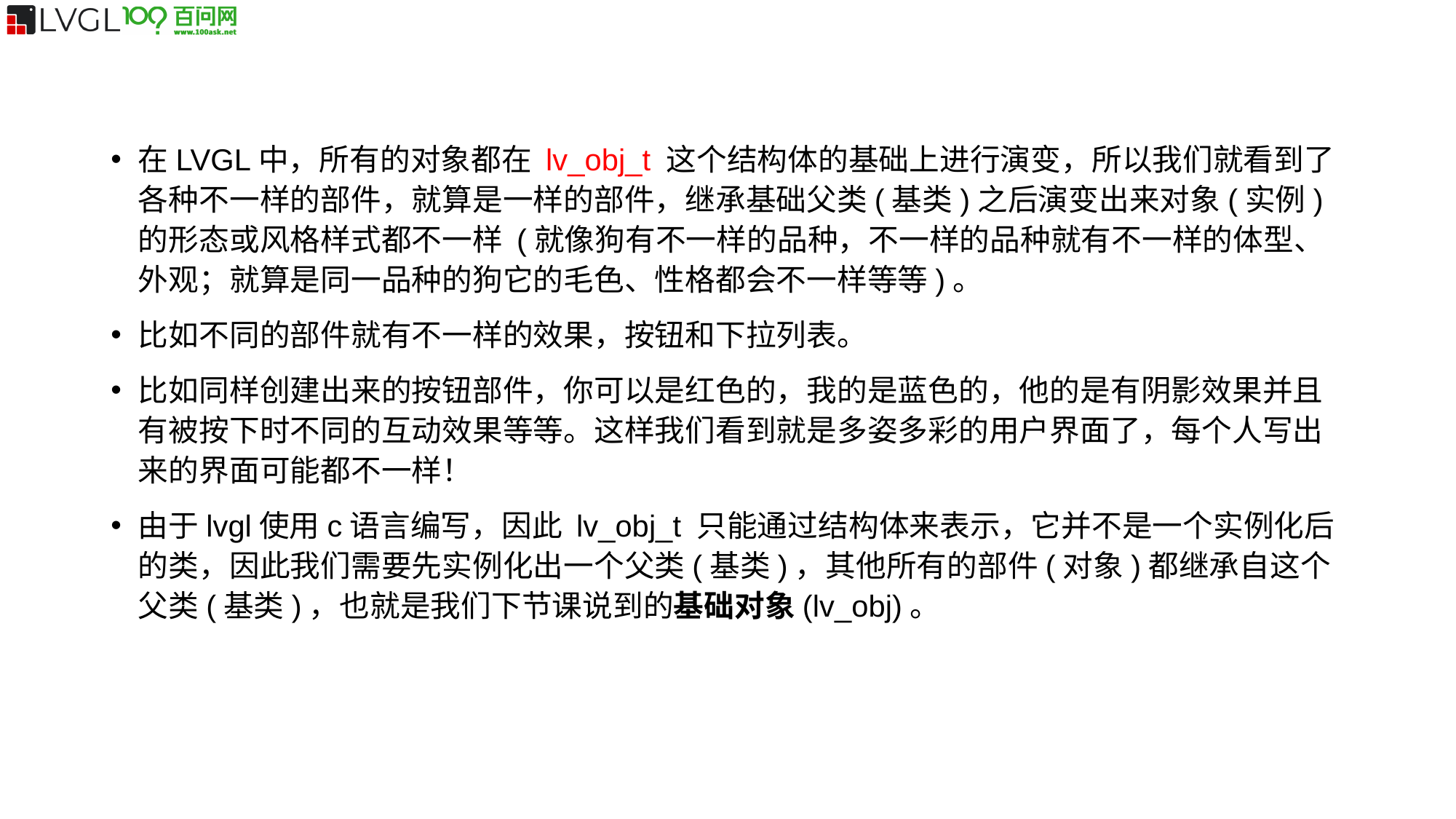

在LVGL中，所有的对象都在 lv_obj_t 这个结构体的基础上进行演变，所以我们就看到了各种不一样的部件，就算是一样的部件，继承基础父类(基类)之后演变出来对象(实例)的形态或风格样式都不一样 (就像狗有不一样的品种，不一样的品种就有不一样的体型、外观；就算是同一品种的狗它的毛色、性格都会不一样等等)。
比如不同的部件就有不一样的效果，按钮和下拉列表。
比如同样创建出来的按钮部件，你可以是红色的，我的是蓝色的，他的是有阴影效果并且有被按下时不同的互动效果等等。这样我们看到就是多姿多彩的用户界面了，每个人写出来的界面可能都不一样！
由于lvgl使用c语言编写，因此 lv_obj_t 只能通过结构体来表示，它并不是一个实例化后的类，因此我们需要先实例化出一个父类(基类)，其他所有的部件(对象)都继承自这个父类(基类)，也就是我们下节课说到的基础对象(lv_obj)。